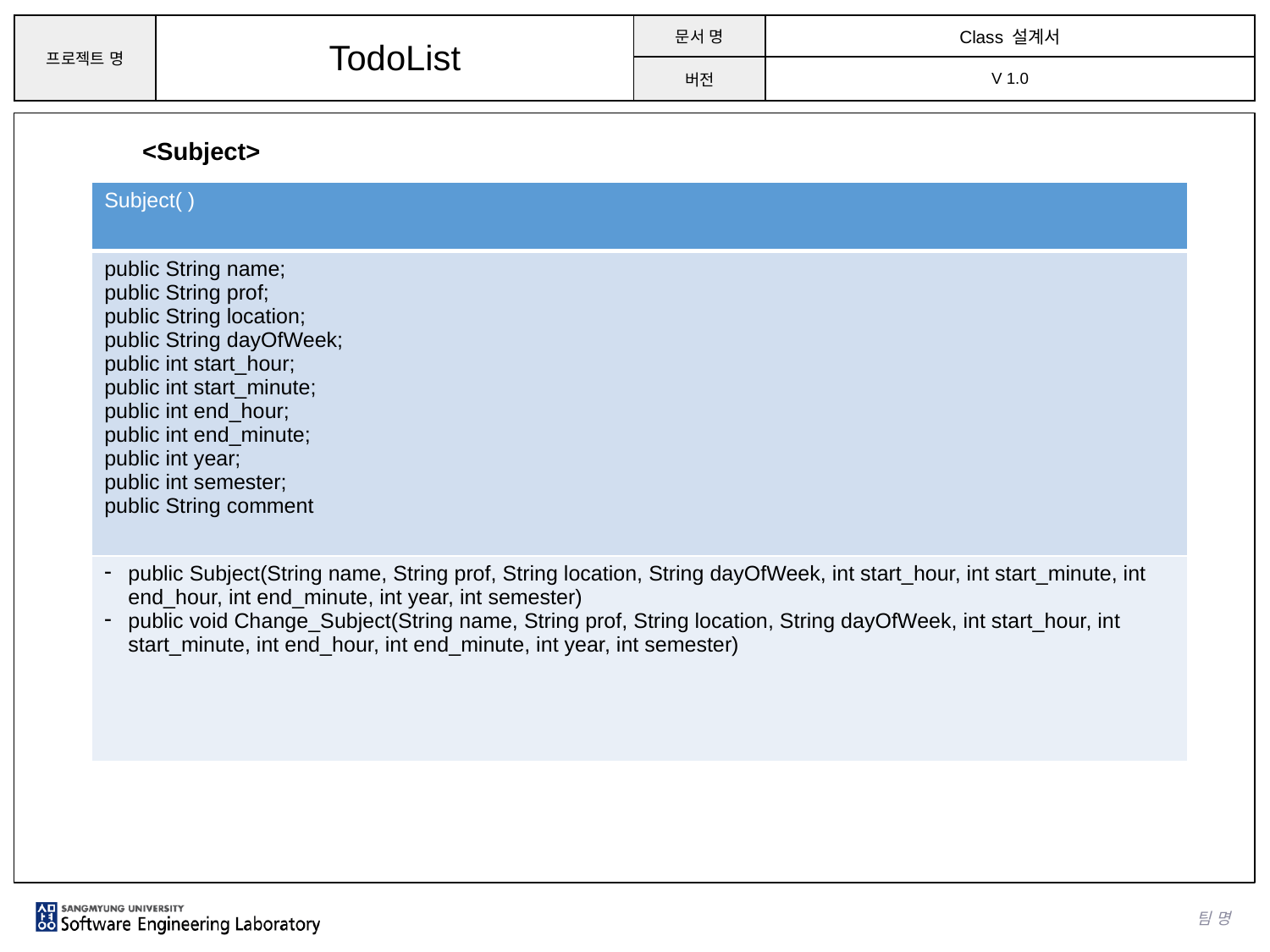

<Subject>
| Subject( ) |
| --- |
| public String name; public String prof; public String location; public String dayOfWeek; public int start\_hour; public int start\_minute; public int end\_hour; public int end\_minute; public int year; public int semester; public String comment |
| public Subject(String name, String prof, String location, String dayOfWeek, int start\_hour, int start\_minute, int end\_hour, int end\_minute, int year, int semester) public void Change\_Subject(String name, String prof, String location, String dayOfWeek, int start\_hour, int start\_minute, int end\_hour, int end\_minute, int year, int semester) |
팀 명